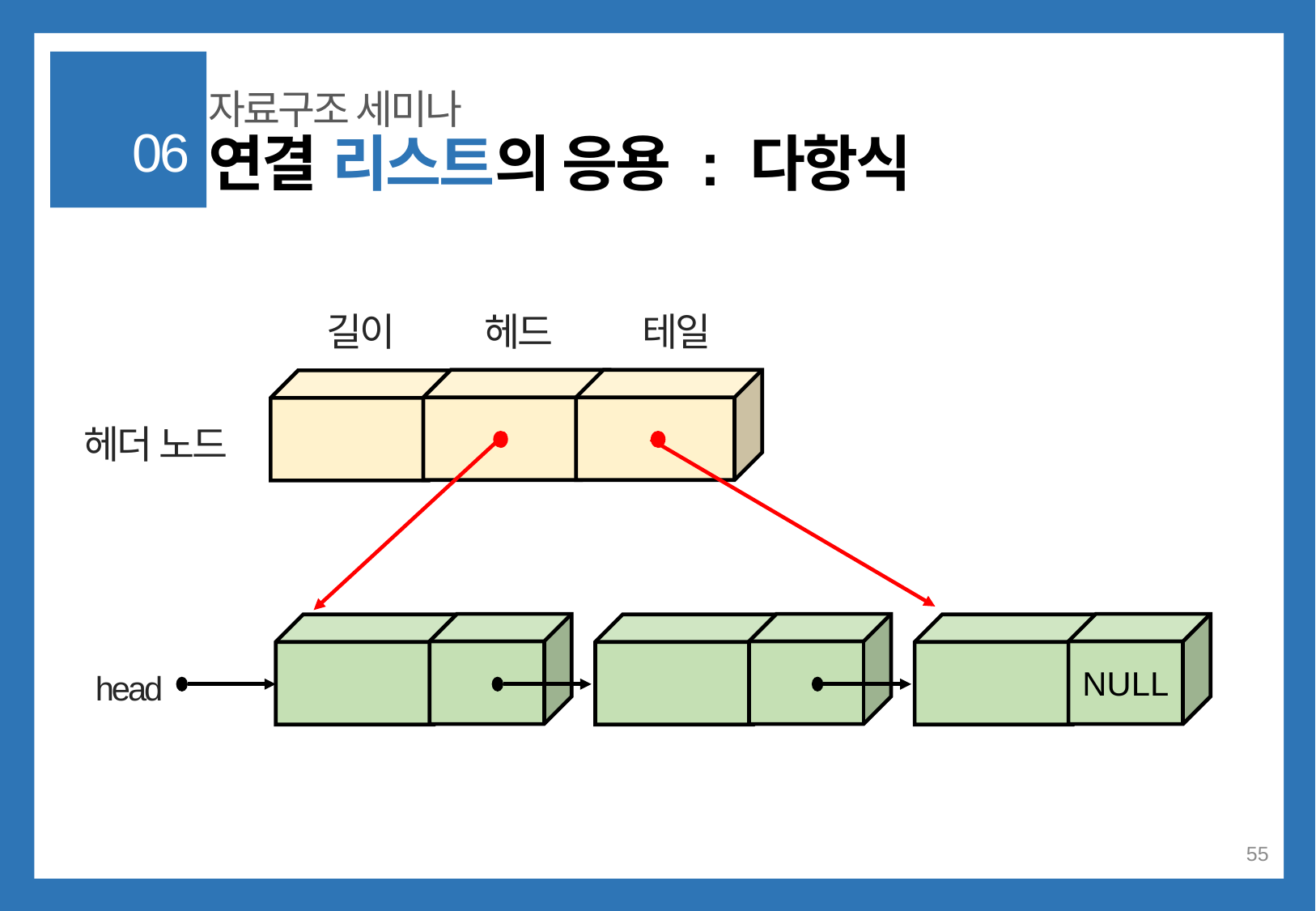

자료구조 세미나
06
연결 리스트의 응용 : 다항식
길이
헤드
테일

헤더 노드

NULL

head

55